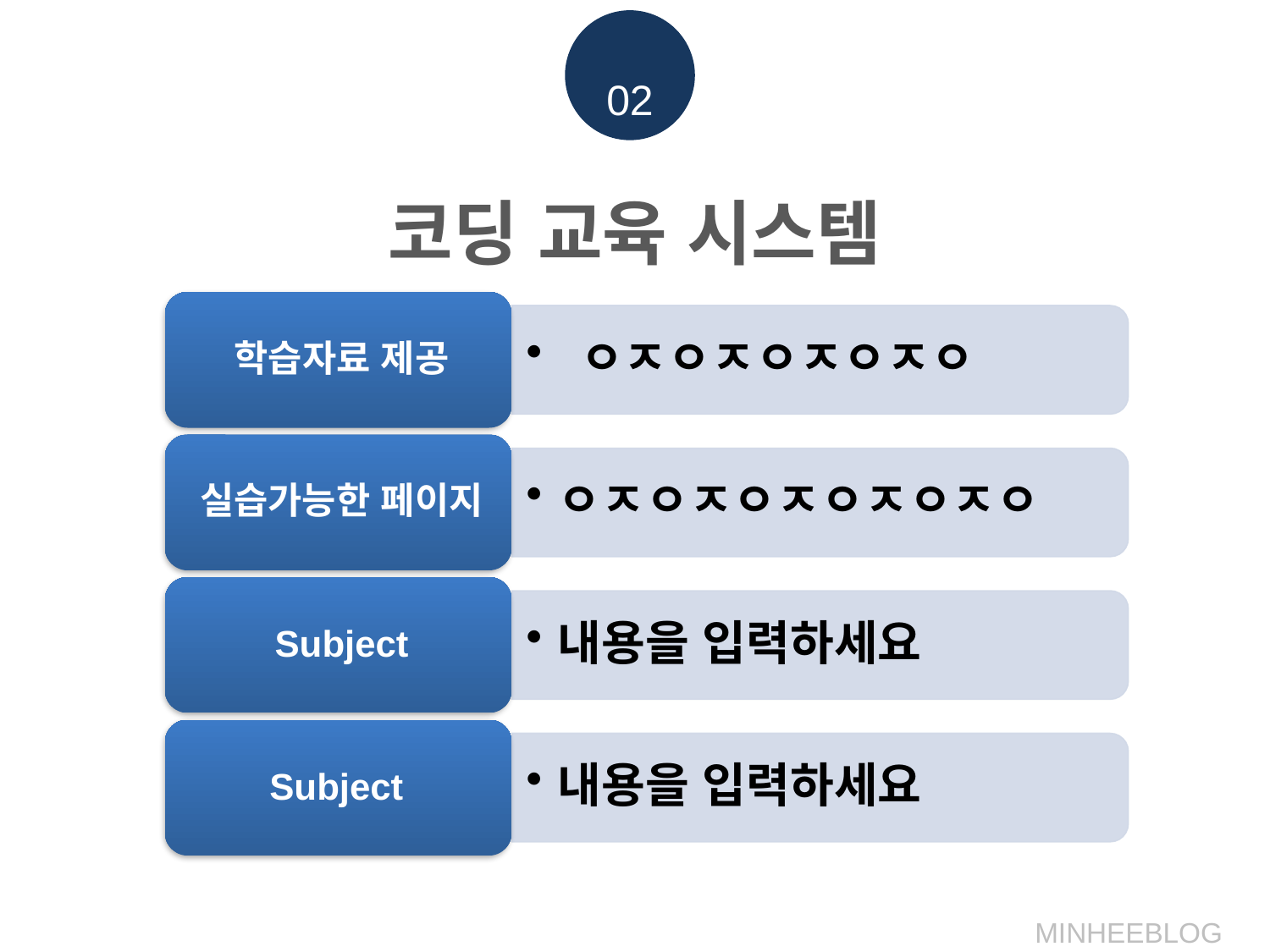

목표
Online Coding Pratice
02

코딩 교육 시스템
 ㅇㅈㅇㅈㅇㅈㅇㅈㅇ
학습자료 제공
ㅇㅈㅇㅈㅇㅈㅇㅈㅇㅈㅇ
실습가능한 페이지
내용을 입력하세요
Subject
내용을 입력하세요
Subject

MINHEEBLOG